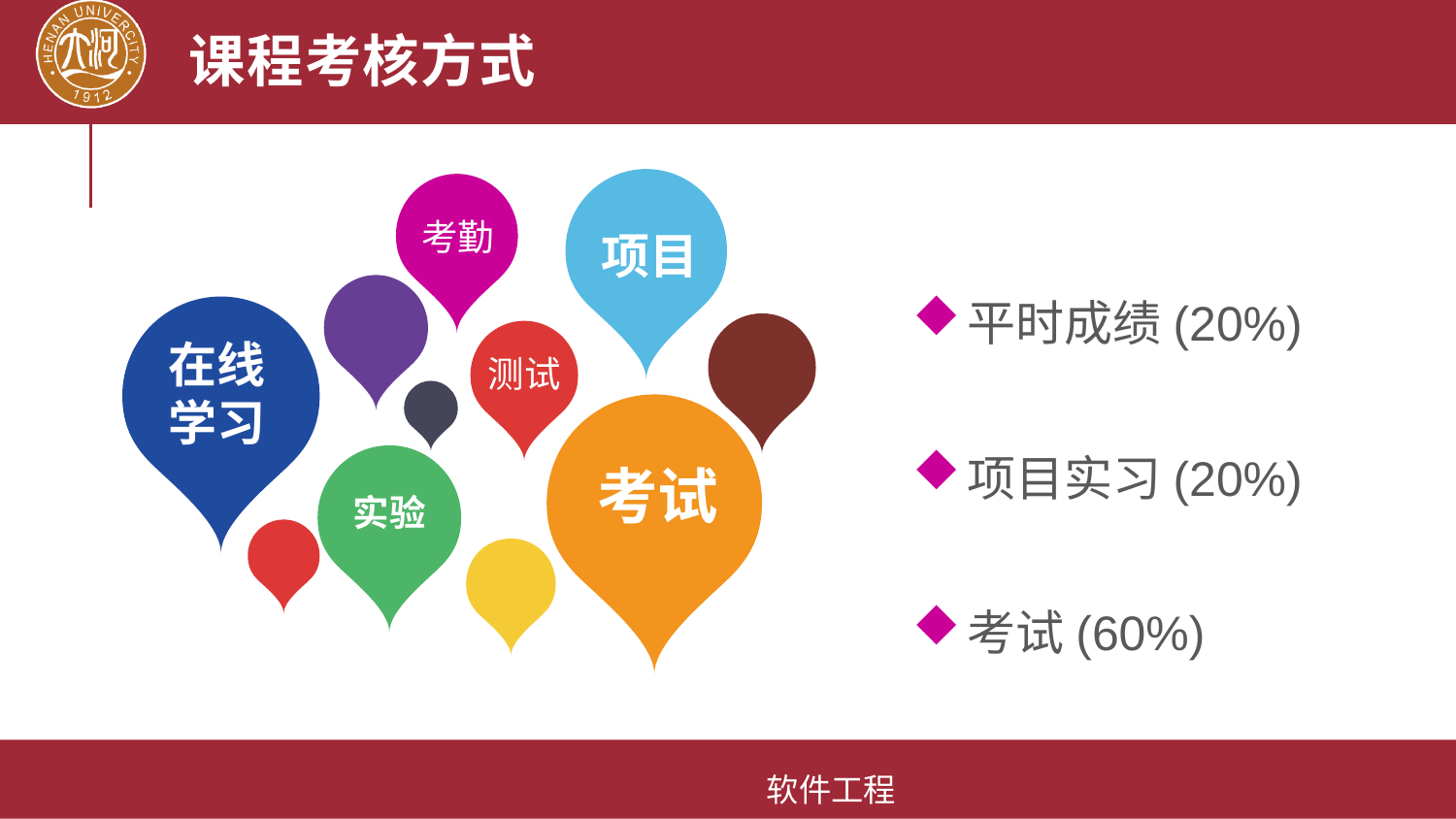

# 课程考核方式

平时成绩(20%)
项目实习(20%)
考试(60%)
考勤
项目

在线
学习
测试

考试
实验

软件工程
31